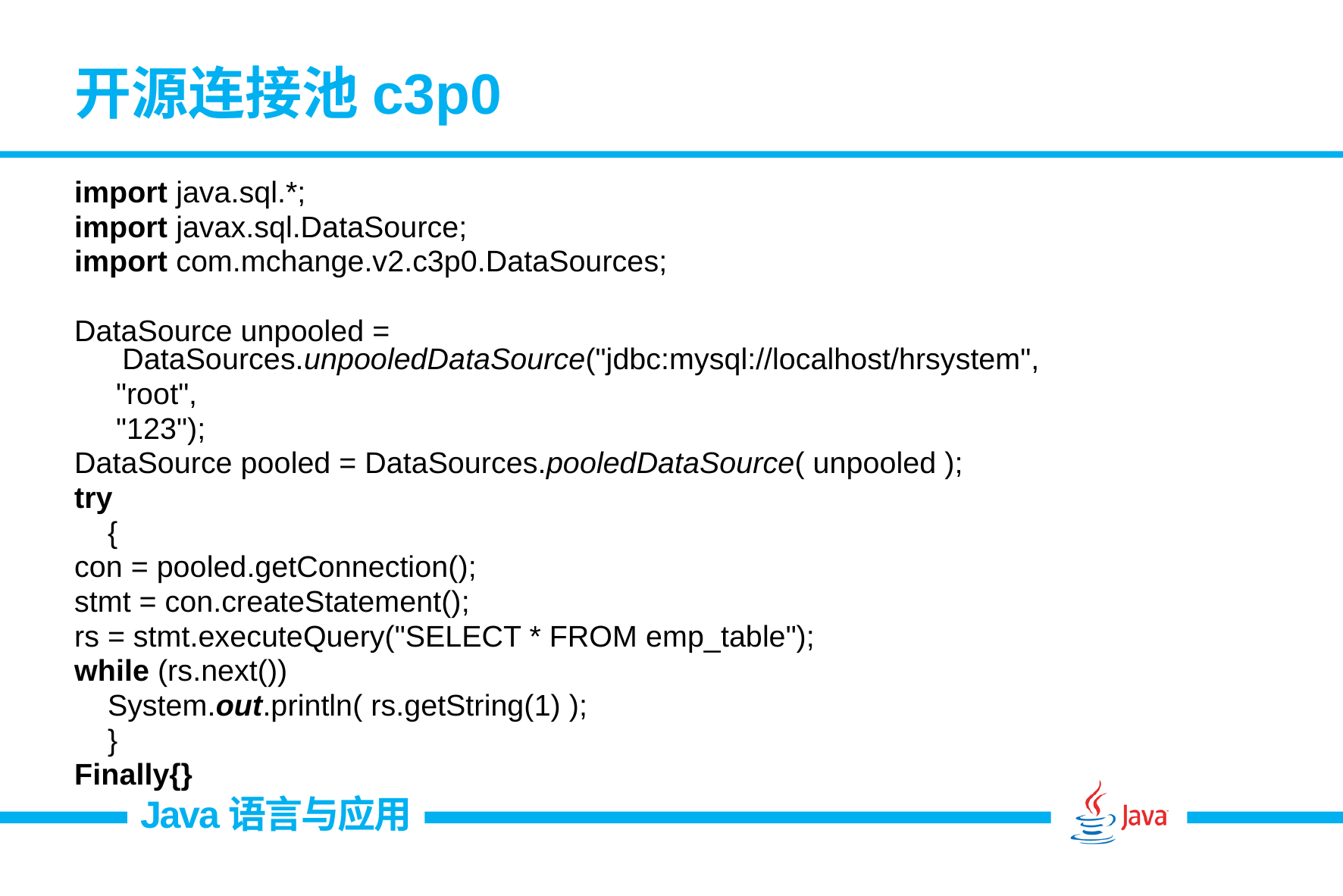

# 开源连接池c3p0
import java.sql.*;
import javax.sql.DataSource;
import com.mchange.v2.c3p0.DataSources;

DataSource unpooled = DataSources.unpooledDataSource("jdbc:mysql://localhost/hrsystem",
     "root",
     "123");
DataSource pooled = DataSources.pooledDataSource( unpooled );
try
    {
con = pooled.getConnection();
stmt = con.createStatement();
rs = stmt.executeQuery("SELECT * FROM emp_table");
while (rs.next())
    System.out.println( rs.getString(1) );
    }
Finally{}